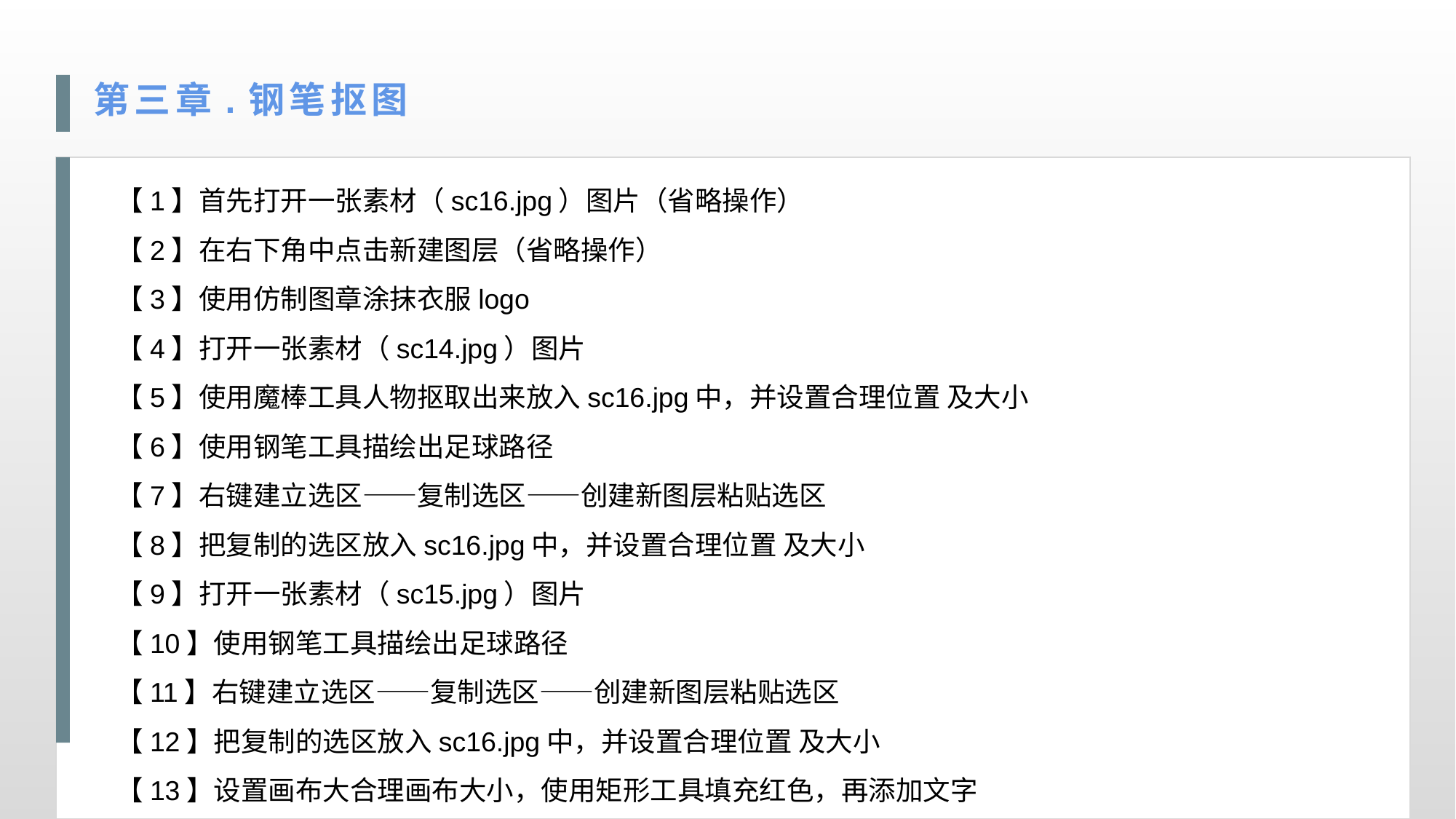

第三章.钢笔抠图

【1】首先打开一张素材（sc16.jpg）图片（省略操作）
【2】在右下角中点击新建图层（省略操作）
【3】使用仿制图章涂抹衣服logo
【4】打开一张素材（sc14.jpg）图片
【5】使用魔棒工具人物抠取出来放入sc16.jpg中，并设置合理位置 及大小
【6】使用钢笔工具描绘出足球路径
【7】右键建立选区——复制选区——创建新图层粘贴选区
【8】把复制的选区放入sc16.jpg中，并设置合理位置 及大小
【9】打开一张素材（sc15.jpg）图片
【10】使用钢笔工具描绘出足球路径
【11】右键建立选区——复制选区——创建新图层粘贴选区
【12】把复制的选区放入sc16.jpg中，并设置合理位置 及大小
【13】设置画布大合理画布大小，使用矩形工具填充红色，再添加文字